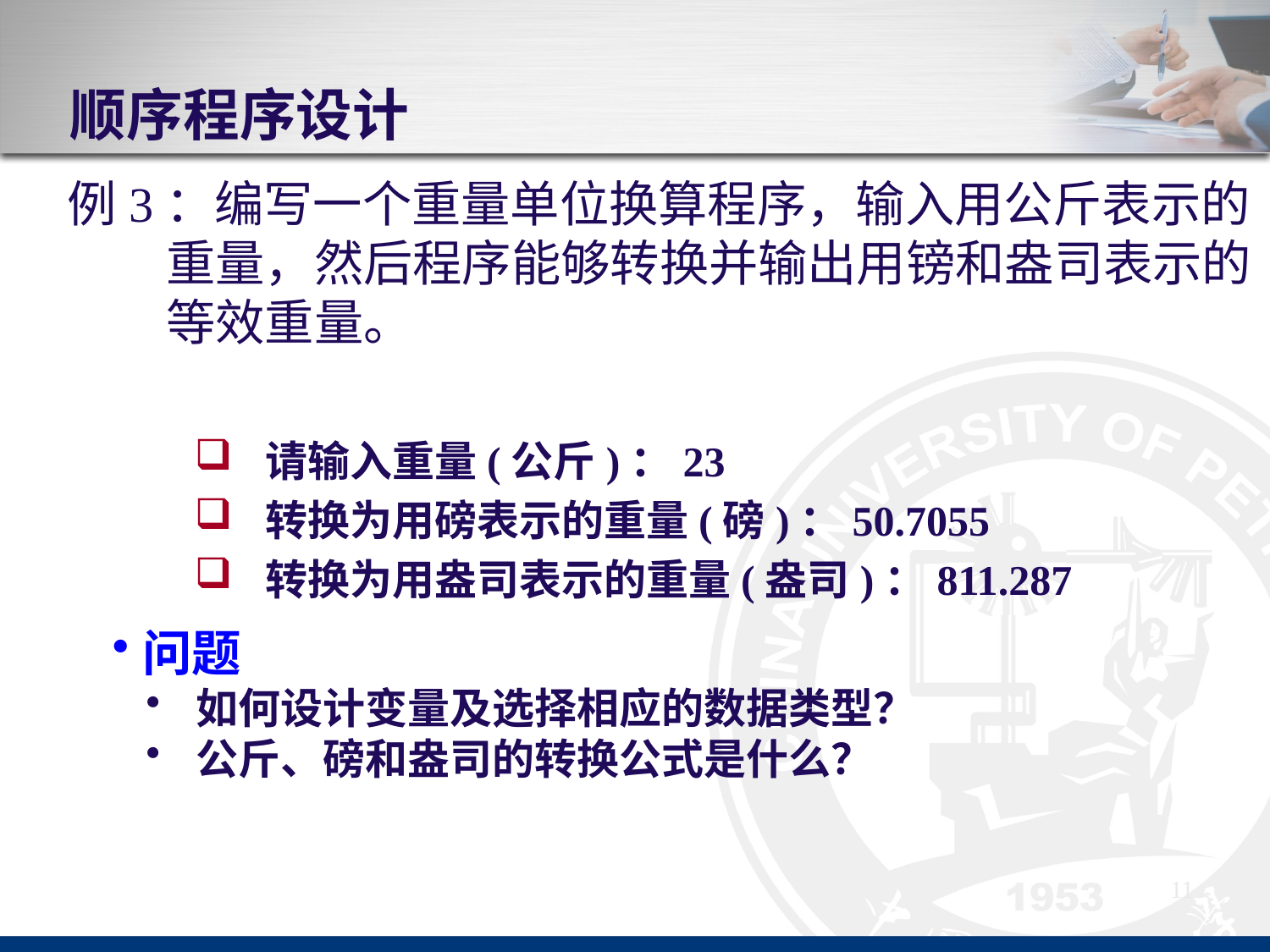

# 顺序程序设计
例3：编写一个重量单位换算程序，输入用公斤表示的重量，然后程序能够转换并输出用镑和盎司表示的等效重量。

请输入重量(公斤)：23
转换为用磅表示的重量(磅)：50.7055
转换为用盎司表示的重量(盎司)：811.287
问题
 如何设计变量及选择相应的数据类型？
 公斤、磅和盎司的转换公式是什么？
11